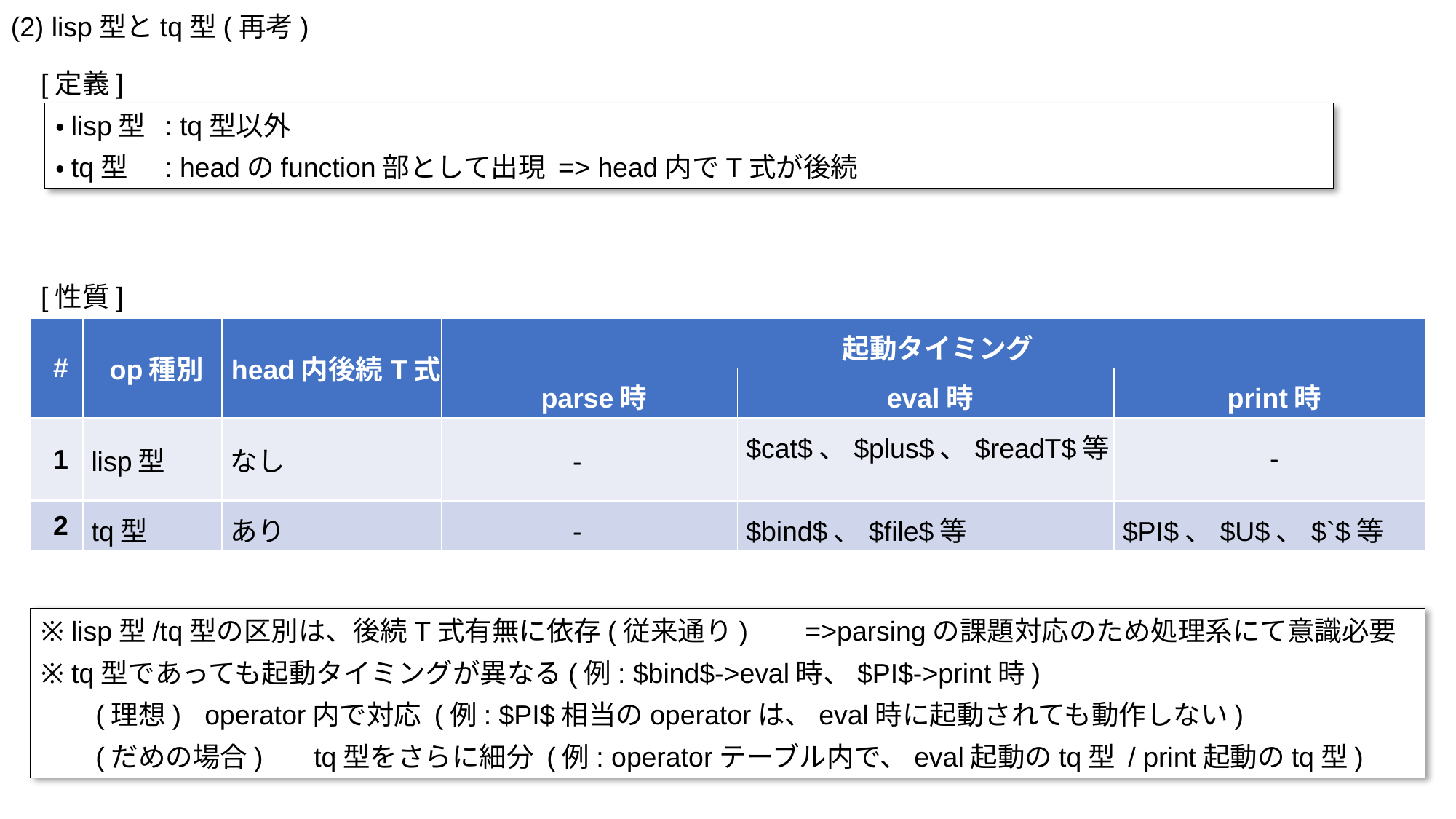

(2) lisp型とtq型(再考)
[定義]
・lisp型	: tq型以外
・tq型	: headのfunction部として出現 => head内でT式が後続
[性質]
| # | op種別 | head内後続T式 | 起動タイミング |  |  |
| --- | --- | --- | --- | --- | --- |
|  |  |  | parse時 | eval時 | print時 |
| 1 | lisp型 | なし | - | $cat$、$plus$、$readT$等 | - |
| 2 | tq型 | あり | - | $bind$、$file$等 | $PI$、$U$、$`$等 |
※ lisp型/tq型の区別は、後続T式有無に依存(従来通り)	=>parsingの課題対応のため処理系にて意識必要
※ tq型であっても起動タイミングが異なる(例: $bind$->eval時、$PI$->print時)
(理想)	operator内で対応 (例: $PI$相当のoperatorは、eval時に起動されても動作しない)
(だめの場合)	tq型をさらに細分 (例: operatorテーブル内で、eval起動のtq型 / print起動のtq型)